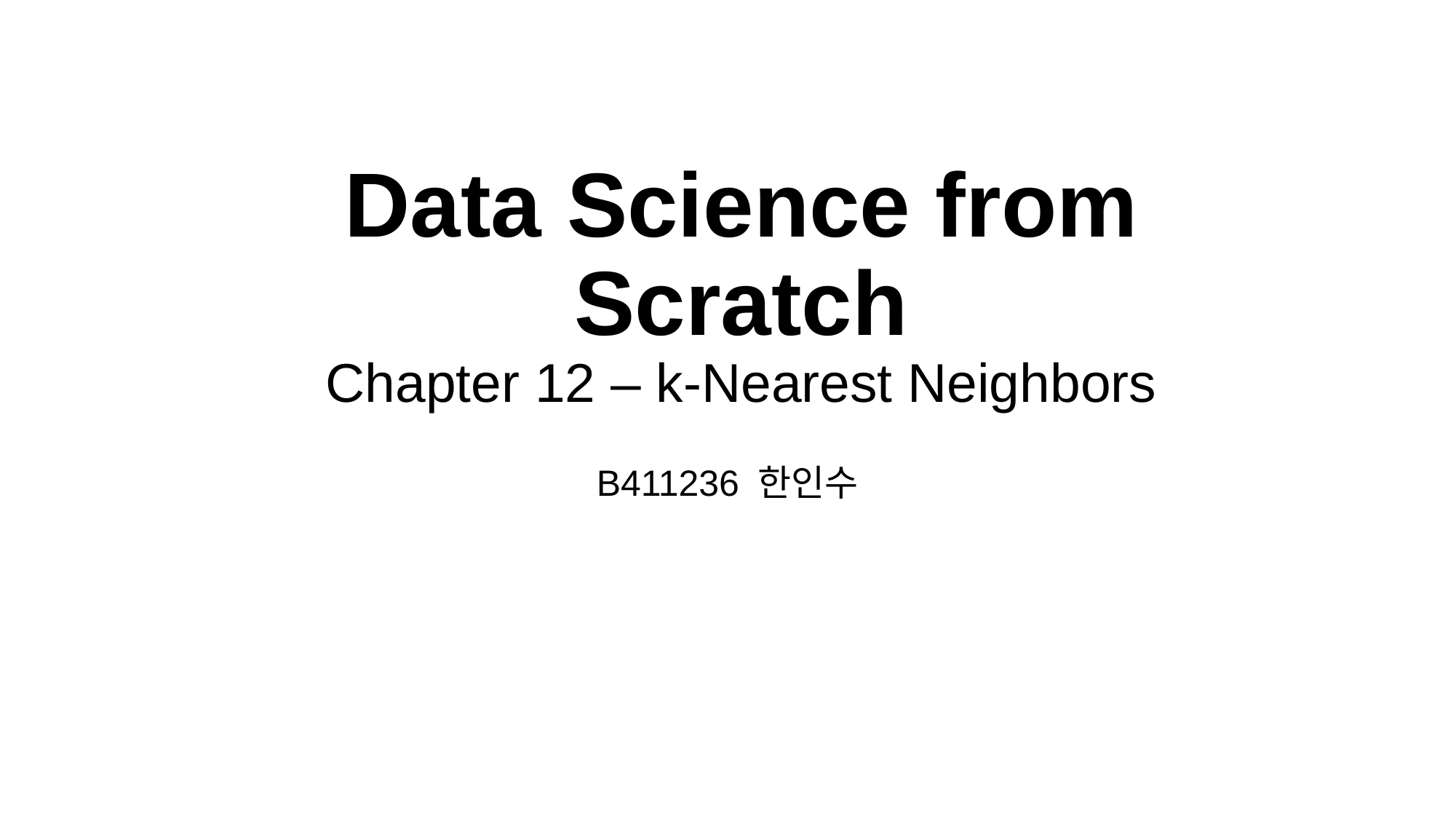

# Data Science from Scratch Chapter 12 – k-Nearest Neighbors
B411236 한인수